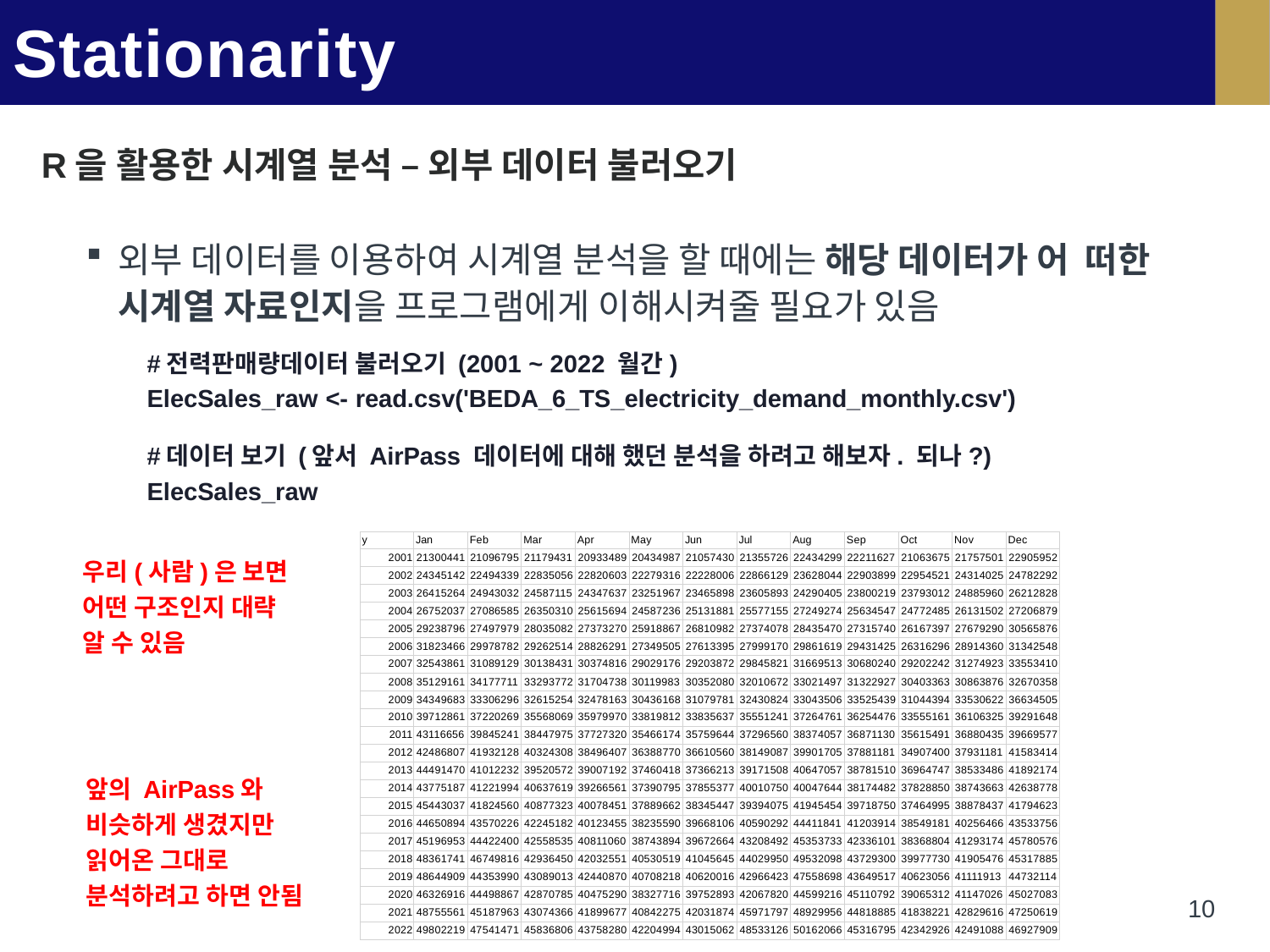

# Stationarity
R을 활용한 시계열 분석 – 외부 데이터 불러오기

외부 데이터를 이용하여 시계열 분석을 할 때에는 해당 데이터가 어  떠한 시계열 자료인지을 프로그램에게 이해시켜줄 필요가 있음
#전력판매량데이터 불러오기 (2001 ~ 2022 월간)
ElecSales_raw <- read.csv('BEDA_6_TS_electricity_demand_monthly.csv')

#데이터 보기 (앞서 AirPass 데이터에 대해 했던 분석을 하려고 해보자. 되나?)
ElecSales_raw

우리(사람)은 보면  어떤 구조인지 대략  알 수 있음
| y | Jan | Feb | Mar | Apr | May | Jun | Jul | Aug | Sep | Oct | Nov | Dec |
| --- | --- | --- | --- | --- | --- | --- | --- | --- | --- | --- | --- | --- |
| 2001 | 21300441 | 21096795 | 21179431 | 20933489 | 20434987 | 21057430 | 21355726 | 22434299 | 22211627 | 21063675 | 21757501 | 22905952 |
| 2002 | 24345142 | 22494339 | 22835056 | 22820603 | 22279316 | 22228006 | 22866129 | 23628044 | 22903899 | 22954521 | 24314025 | 24782292 |
| 2003 | 26415264 | 24943032 | 24587115 | 24347637 | 23251967 | 23465898 | 23605893 | 24290405 | 23800219 | 23793012 | 24885960 | 26212828 |
| 2004 | 26752037 | 27086585 | 26350310 | 25615694 | 24587236 | 25131881 | 25577155 | 27249274 | 25634547 | 24772485 | 26131502 | 27206879 |
| 2005 | 29238796 | 27497979 | 28035082 | 27373270 | 25918867 | 26810982 | 27374078 | 28435470 | 27315740 | 26167397 | 27679290 | 30565876 |
| 2006 | 31823466 | 29978782 | 29262514 | 28826291 | 27349505 | 27613395 | 27999170 | 29861619 | 29431425 | 26316296 | 28914360 | 31342548 |
| 2007 | 32543861 | 31089129 | 30138431 | 30374816 | 29029176 | 29203872 | 29845821 | 31669513 | 30680240 | 29202242 | 31274923 | 33553410 |
| 2008 | 35129161 | 34177711 | 33293772 | 31704738 | 30119983 | 30352080 | 32010672 | 33021497 | 31322927 | 30403363 | 30863876 | 32670358 |
| 2009 | 34349683 | 33306296 | 32615254 | 32478163 | 30436168 | 31079781 | 32430824 | 33043506 | 33525439 | 31044394 | 33530622 | 36634505 |
| 2010 | 39712861 | 37220269 | 35568069 | 35979970 | 33819812 | 33835637 | 35551241 | 37264761 | 36254476 | 33555161 | 36106325 | 39291648 |
| 2011 | 43116656 | 39845241 | 38447975 | 37727320 | 35466174 | 35759644 | 37296560 | 38374057 | 36871130 | 35615491 | 36880435 | 39669577 |
| 2012 | 42486807 | 41932128 | 40324308 | 38496407 | 36388770 | 36610560 | 38149087 | 39901705 | 37881181 | 34907400 | 37931181 | 41583414 |
| 2013 | 44491470 | 41012232 | 39520572 | 39007192 | 37460418 | 37366213 | 39171508 | 40647057 | 38781510 | 36964747 | 38533486 | 41892174 |
| 2014 | 43775187 | 41221994 | 40637619 | 39266561 | 37390795 | 37855377 | 40010750 | 40047644 | 38174482 | 37828850 | 38743663 | 42638778 |
| 2015 | 45443037 | 41824560 | 40877323 | 40078451 | 37889662 | 38345447 | 39394075 | 41945454 | 39718750 | 37464995 | 38878437 | 41794623 |
| 2016 | 44650894 | 43570226 | 42245182 | 40123455 | 38235590 | 39668106 | 40590292 | 44411841 | 41203914 | 38549181 | 40256466 | 43533756 |
| 2017 | 45196953 | 44422400 | 42558535 | 40811060 | 38743894 | 39672664 | 43208492 | 45353733 | 42336101 | 38368804 | 41293174 | 45780576 |
| 2018 | 48361741 | 46749816 | 42936450 | 42032551 | 40530519 | 41045645 | 44029950 | 49532098 | 43729300 | 39977730 | 41905476 | 45317885 |
| 2019 | 48644909 | 44353990 | 43089013 | 42440870 | 40708218 | 40620016 | 42966423 | 47558698 | 43649517 | 40623056 | 41111913 | 44732114 |
| 2020 | 46326916 | 44498867 | 42870785 | 40475290 | 38327716 | 39752893 | 42067820 | 44599216 | 45110792 | 39065312 | 41147026 | 45027083 |
| 2021 | 48755561 | 45187963 | 43074366 | 41899677 | 40842275 | 42031874 | 45971797 | 48929956 | 44818885 | 41838221 | 42829616 | 47250619 |
| 2022 | 49802219 | 47541471 | 45836806 | 43758280 | 42204994 | 43015062 | 48533126 | 50162066 | 45316795 | 42342926 | 42491088 | 46927909 |
앞의 AirPass와  비슷하게 생겼지만  읽어온 그대로  분석하려고 하면 안됨
10